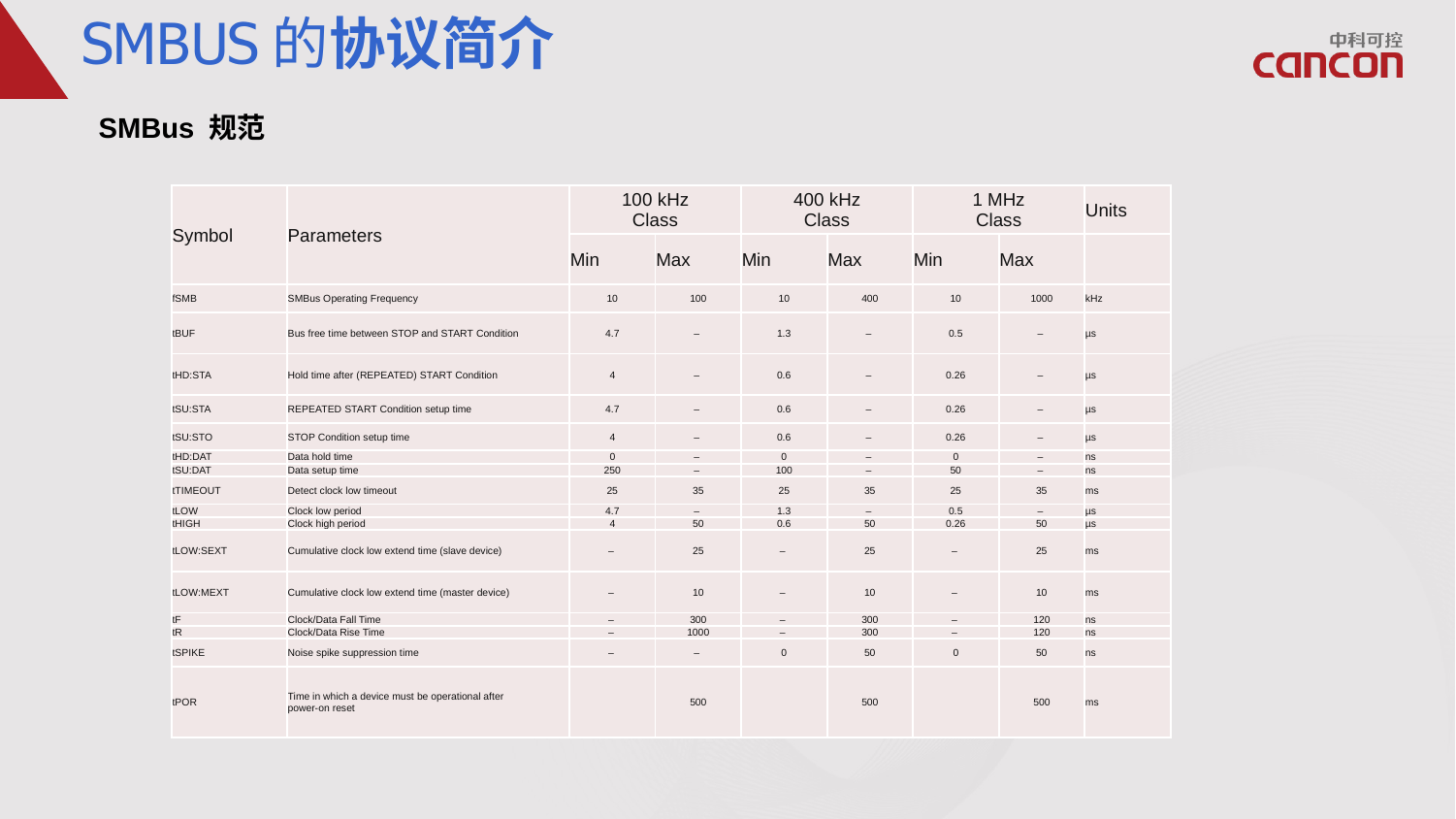

# SMBUS的协议简介
SMBus 规范

| Symbol | Parameters | 100 kHz Class |  | 400 kHz Class |  | 1 MHz Class |  | Units |
| --- | --- | --- | --- | --- | --- | --- | --- | --- |
|  |  | Min | Max | Min | Max | Min | Max |  |
| fSMB | SMBus Operating Frequency | 10 | 100 | 10 | 400 | 10 | 1000 | kHz |
| tBUF | Bus free time between STOP and START Condition | 4.7 | – | 1.3 | – | 0.5 | – | µs |
| tHD:STA | Hold time after (REPEATED) START Condition | 4 | – | 0.6 | – | 0.26 | – | µs |
| tSU:STA | REPEATED START Condition setup time | 4.7 | – | 0.6 | – | 0.26 | – | µs |
| tSU:STO | STOP Condition setup time | 4 | – | 0.6 | – | 0.26 | – | µs |
| tHD:DAT | Data hold time | 0 | – | 0 | – | 0 | – | ns |
| tSU:DAT | Data setup time | 250 | – | 100 | – | 50 | – | ns |
| tTIMEOUT | Detect clock low timeout | 25 | 35 | 25 | 35 | 25 | 35 | ms |
| tLOW | Clock low period | 4.7 | – | 1.3 | – | 0.5 | – | µs |
| tHIGH | Clock high period | 4 | 50 | 0.6 | 50 | 0.26 | 50 | µs |
| tLOW:SEXT | Cumulative clock low extend time (slave device) | – | 25 | – | 25 | – | 25 | ms |
| tLOW:MEXT | Cumulative clock low extend time (master device) | – | 10 | – | 10 | – | 10 | ms |
| tF | Clock/Data Fall Time | – | 300 | – | 300 | – | 120 | ns |
| tR | Clock/Data Rise Time | – | 1000 | – | 300 | – | 120 | ns |
| tSPIKE | Noise spike suppression time | – | – | 0 | 50 | 0 | 50 | ns |
| tPOR | Time in which a device must be operational after power-on reset |  | 500 |  | 500 |  | 500 | ms |